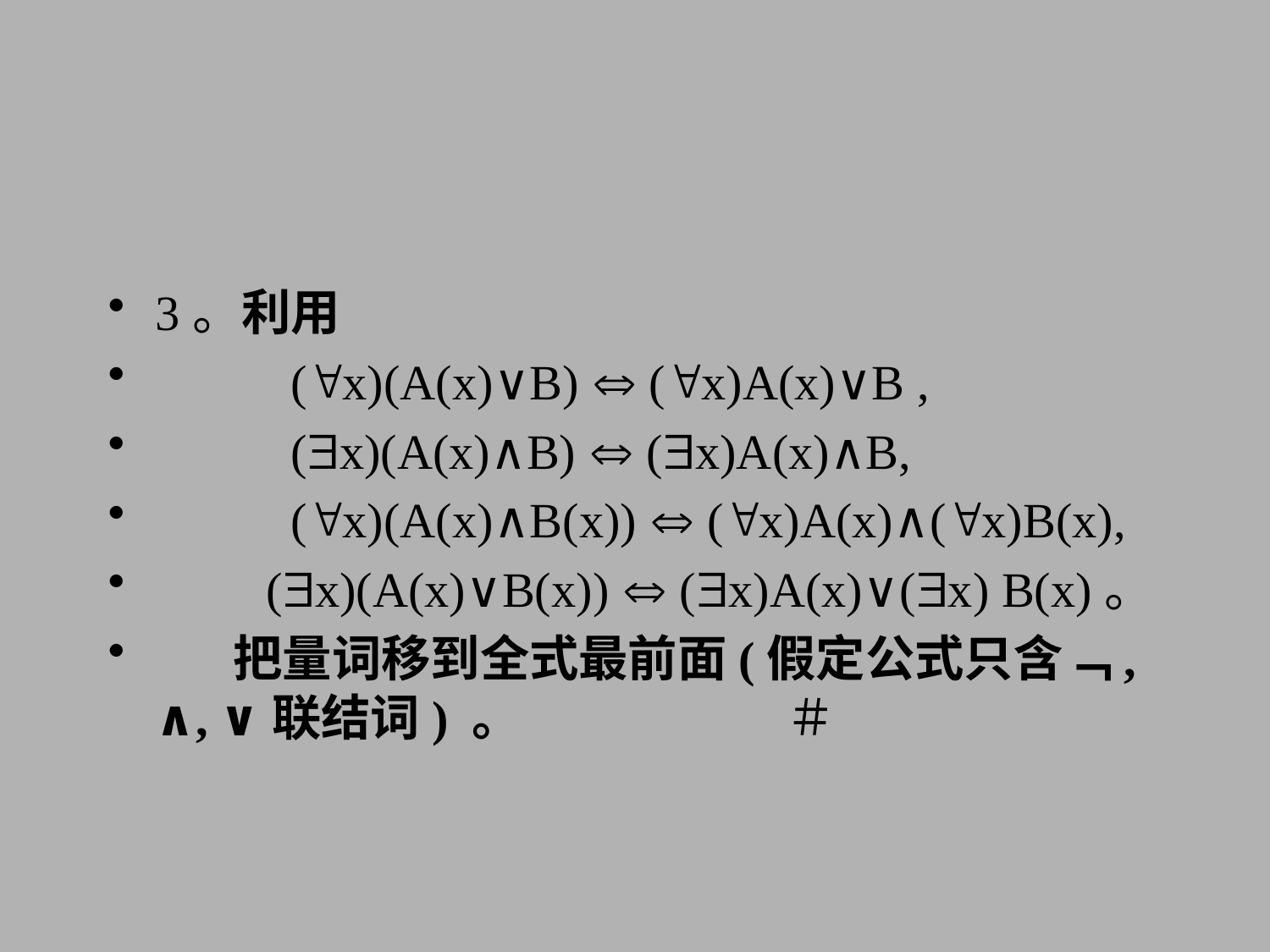

#
3。利用
           (∀x)(A(x)∨B) ⇔ (∀x)A(x)∨B ,
           (∃x)(A(x)∧B) ⇔ (∃x)A(x)∧B,
           (∀x)(A(x)∧B(x)) ⇔ (∀x)A(x)∧(∀x)B(x),
         (∃x)(A(x)∨B(x)) ⇔ (∃x)A(x)∨(∃x) B(x)。
      把量词移到全式最前面(假定公式只含﹁, ∧, ∨联结词) 。                        ＃